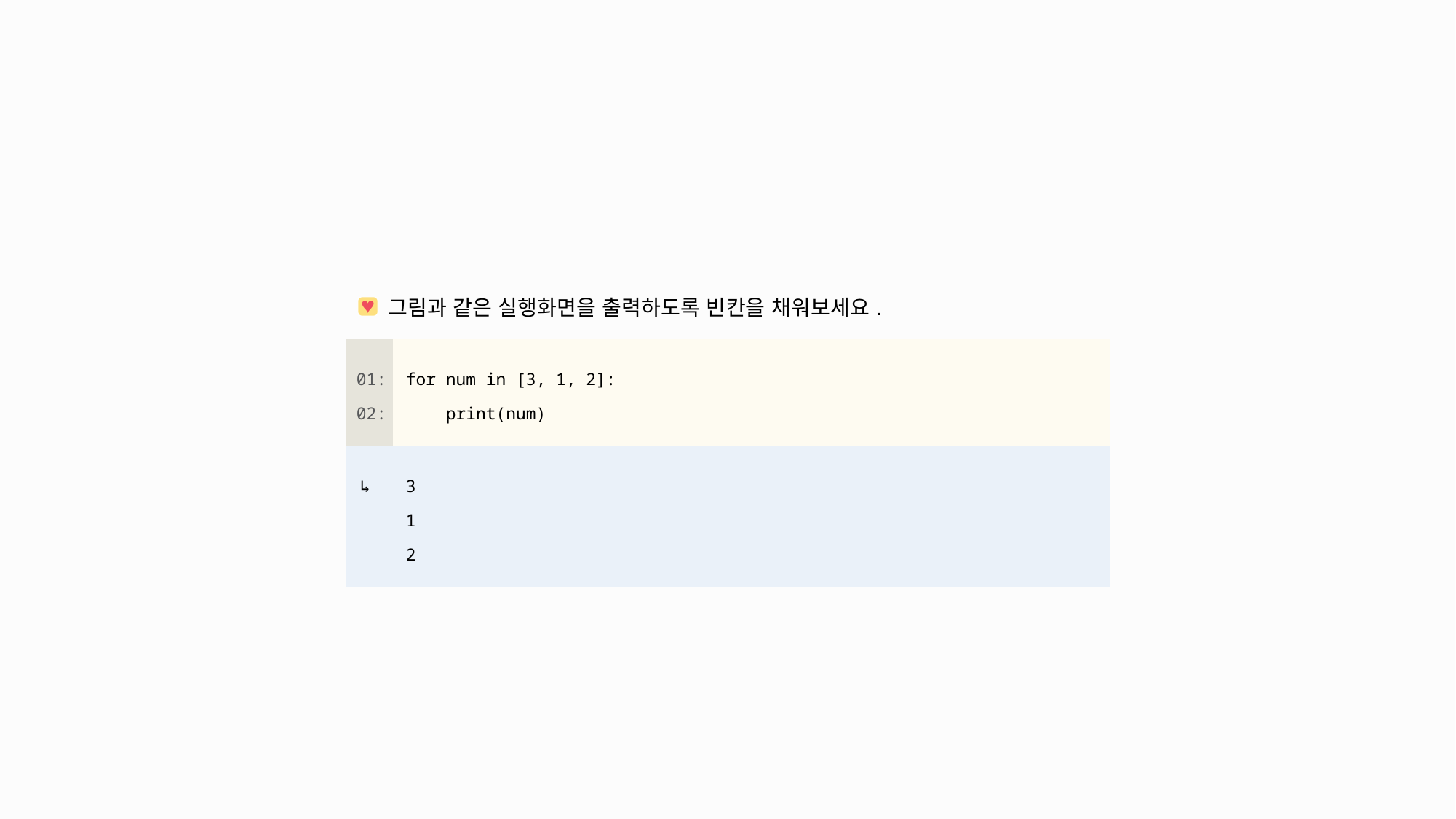

| 그림과 같은 실행화면을 출력하도록 빈칸을 채워보세요. |  |
| --- | --- |
| 01: 02: | for num in [3, 1, 2]: print(num) |
| ↳ | 3 1 2 |